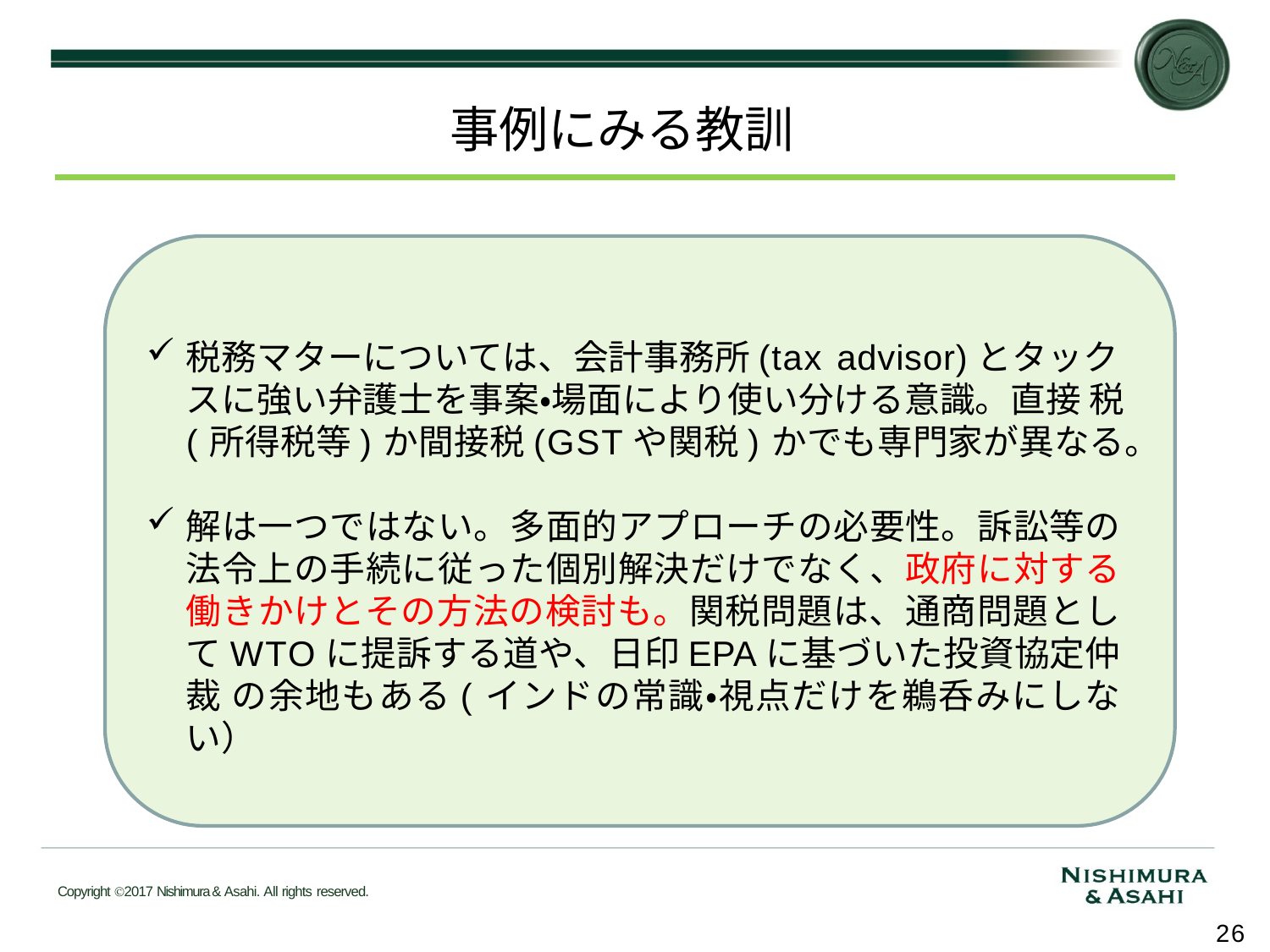

# 事例にみる教訓

税務マターについては、会計事務所(tax advisor)とタック スに強い弁護士を事案・場面により使い分ける意識。直接 税(所得税等)か間接税(GSTや関税)かでも専門家が異なる。
解は一つではない。多面的アプローチの必要性。訴訟等の 法令上の手続に従った個別解決だけでなく、政府に対する 働きかけとその方法の検討も。関税問題は、通商問題とし てWTOに提訴する道や、日印EPAに基づいた投資協定仲裁 の余地もある(インドの常識・視点だけを鵜呑みにしない）
Copyright Ⓒ2017 Nishimura & Asahi. All rights reserved.
26